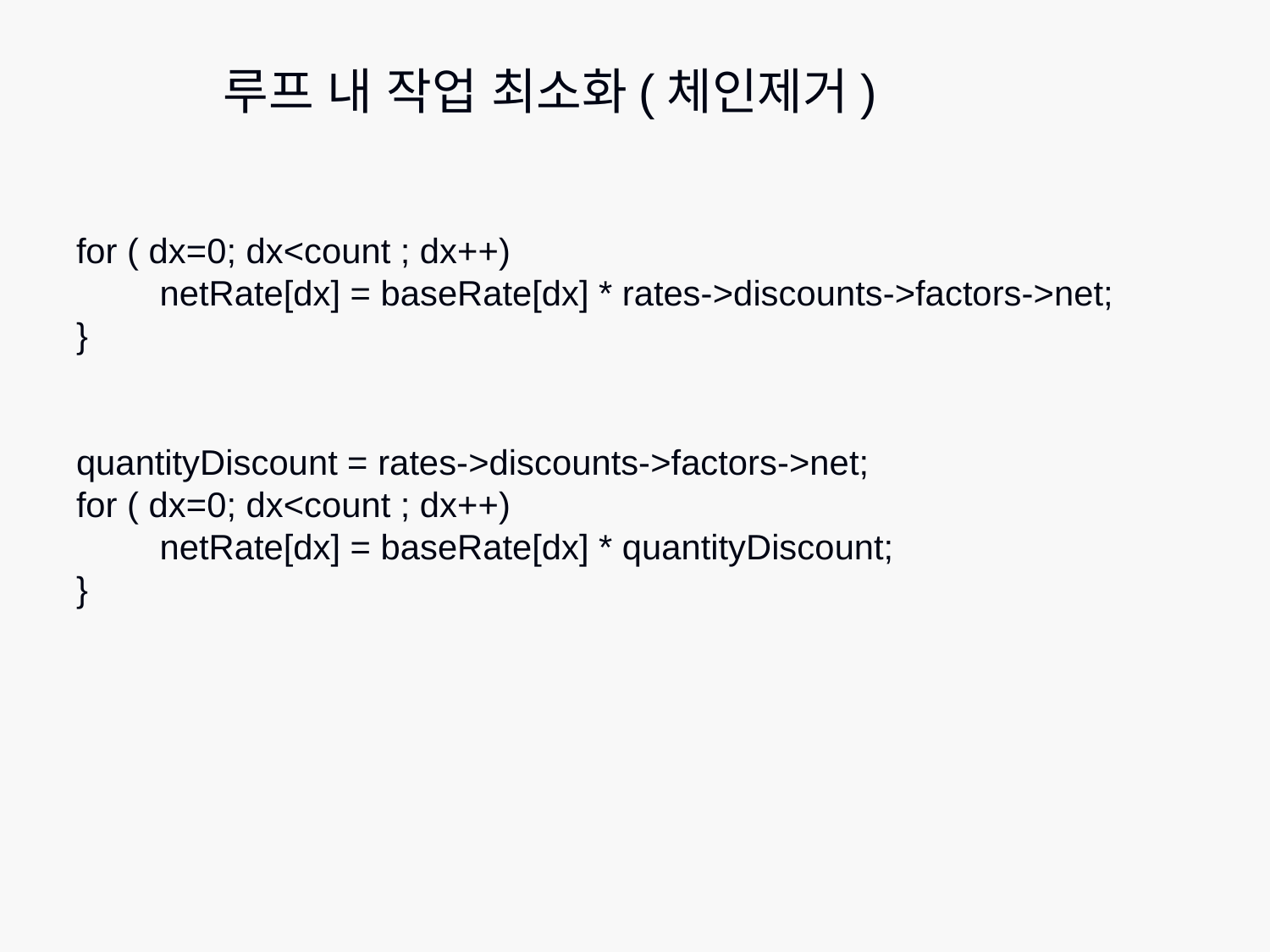

루프 내 작업 최소화(체인제거)
for ( dx=0; dx<count ; dx++)
	 netRate[dx] = baseRate[dx] * rates->discounts->factors->net;
}

quantityDiscount = rates->discounts->factors->net;
for ( dx=0; dx<count ; dx++)
	 netRate[dx] = baseRate[dx] * quantityDiscount;
}